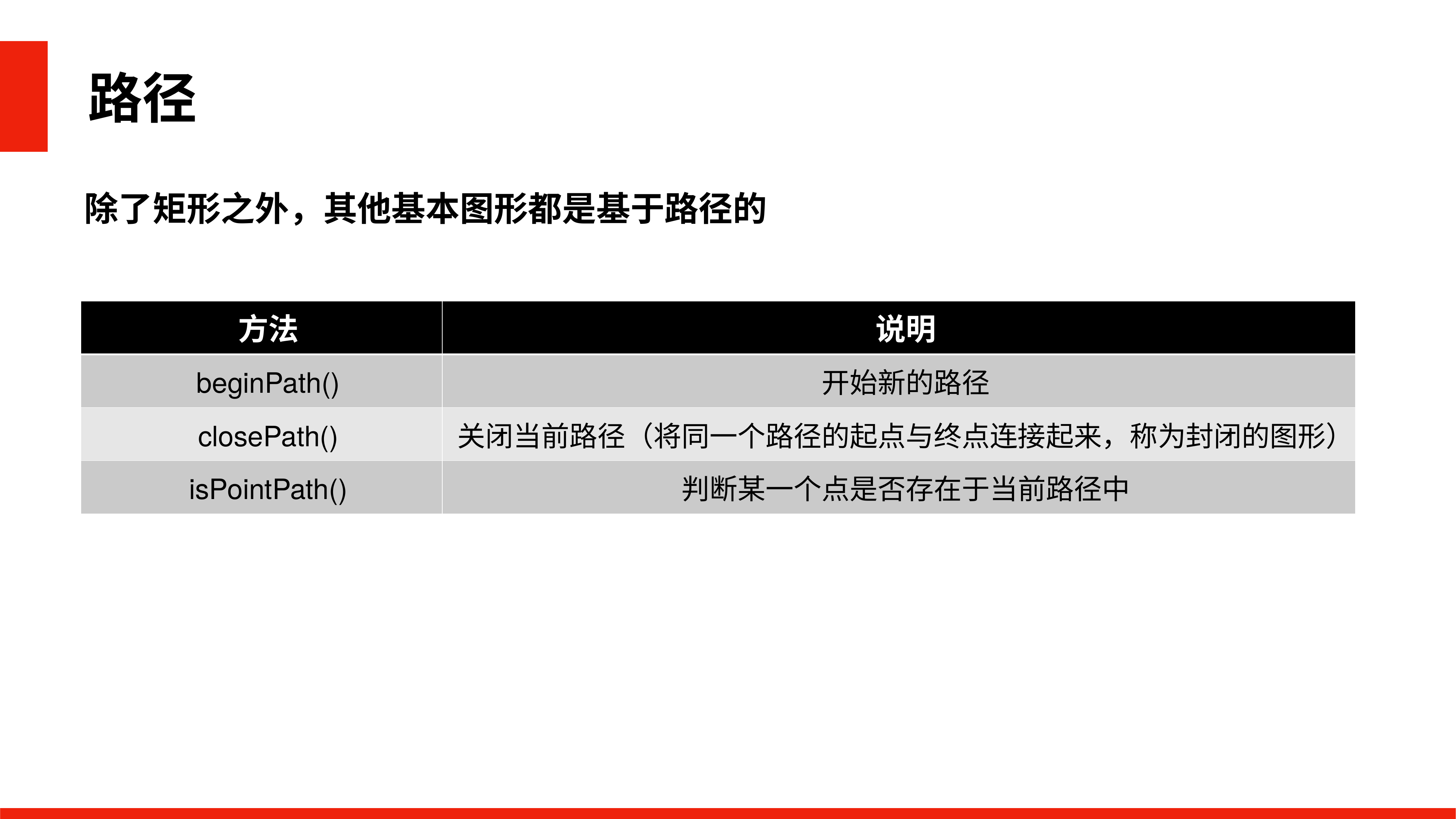

路径
除了矩形之外，其他基本图形都是基于路径的
| 方法 | 说明 |
| --- | --- |
| beginPath() | 开始新的路径 |
| closePath() | 关闭当前路径（将同一个路径的起点与终点连接起来，称为封闭的图形） |
| isPointPath() | 判断某一个点是否存在于当前路径中 |
38